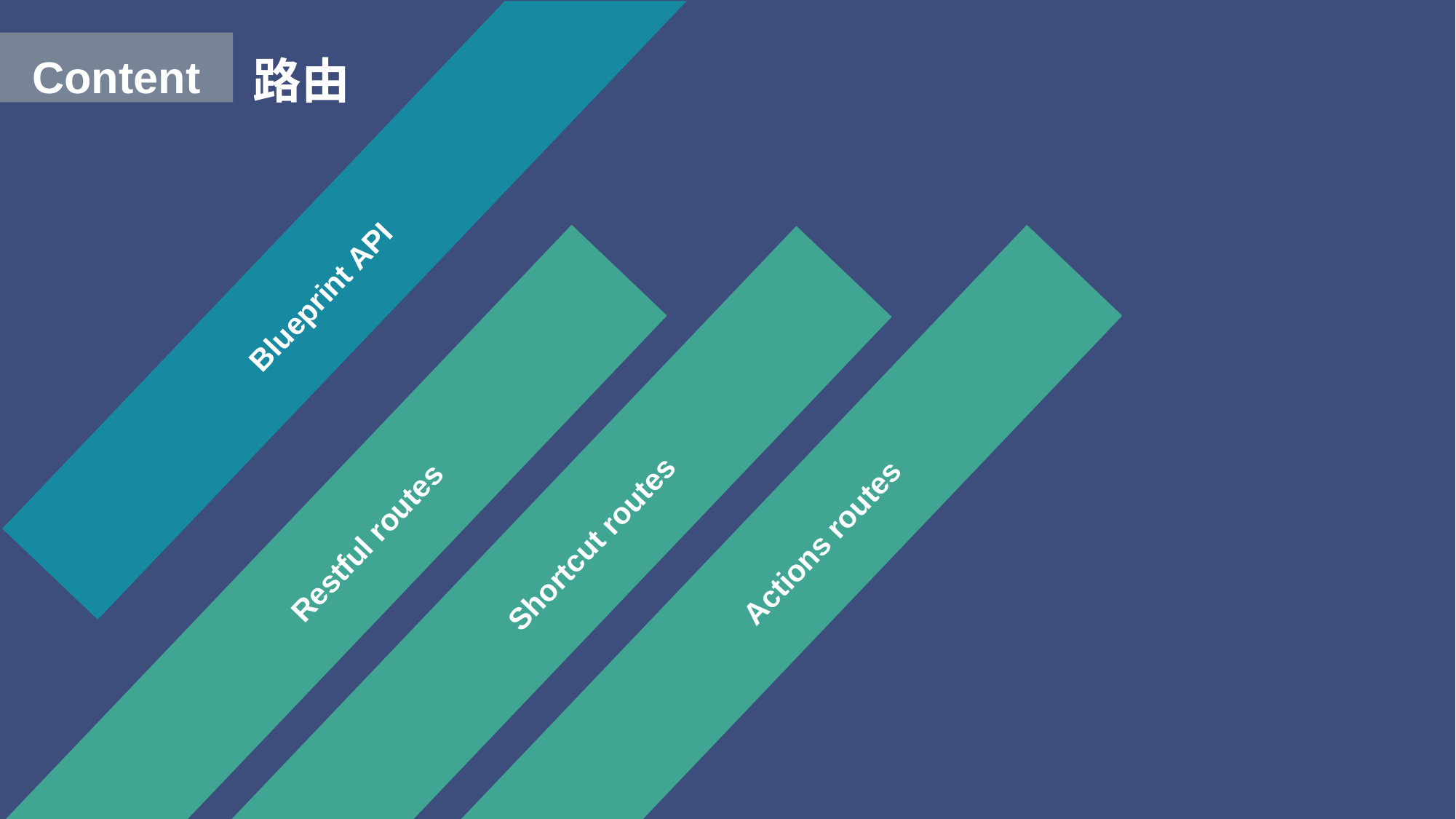

路由
Content
Blueprint API
Restful routes
Actions routes
Shortcut routes